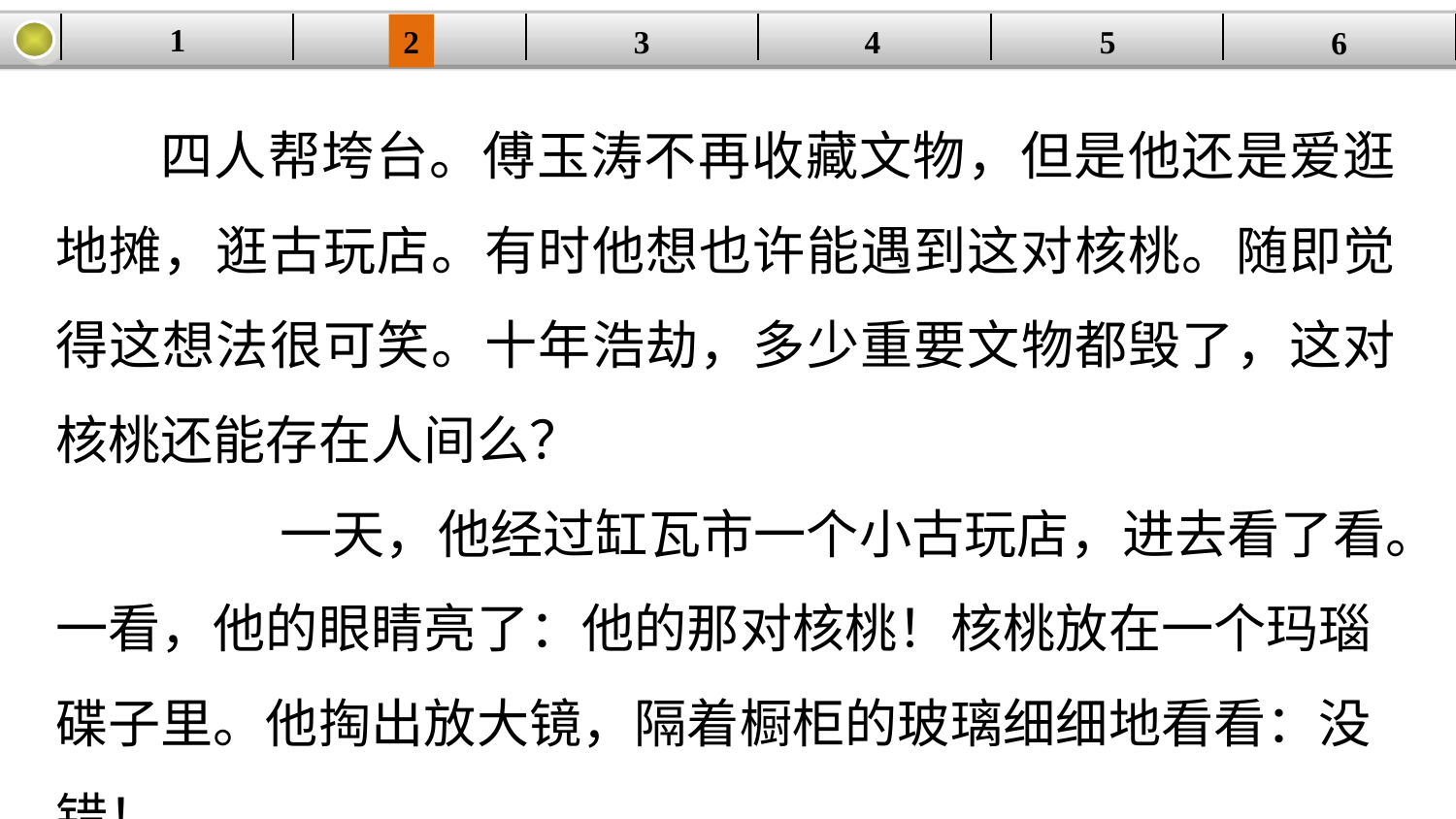

1
|  |  |  |  |  |  |
| --- | --- | --- | --- | --- | --- |
2
3
4
5
6

四人帮垮台。傅玉涛不再收藏文物，但是他还是爱逛地摊，逛古玩店。有时他想也许能遇到这对核桃。随即觉得这想法很可笑。十年浩劫，多少重要文物都毁了，这对核桃还能存在人间么？
         一天，他经过缸瓦市一个小古玩店，进去看了看。一看，他的眼睛亮了：他的那对核桃！核桃放在一个玛瑙碟子里。他掏出放大镜，隔着橱柜的玻璃细细地看看：没错！